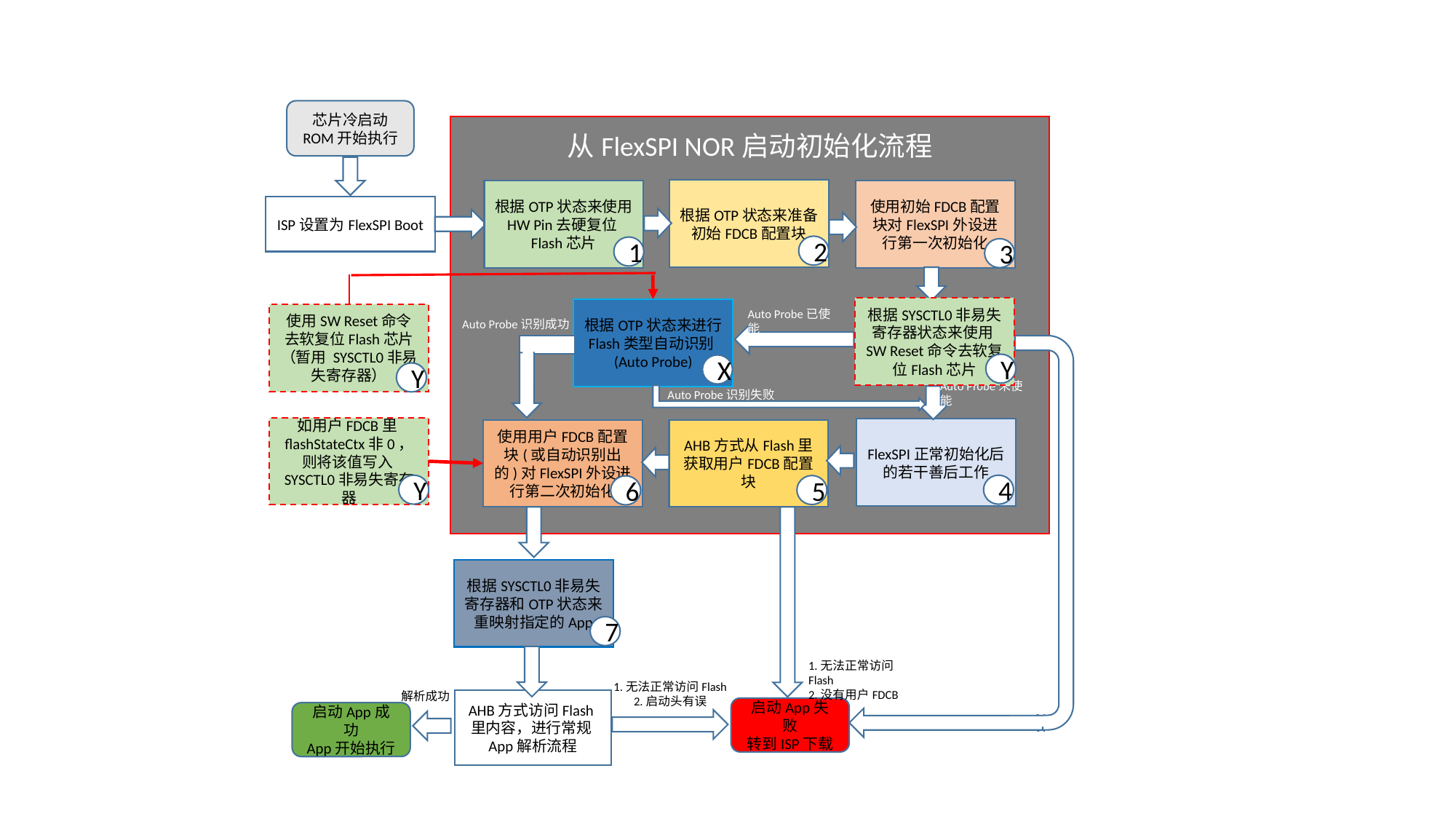

芯片冷启动
ROM开始执行

从FlexSPI NOR启动初始化流程

根据OTP状态来准备初始FDCB配置块
使用初始FDCB配置块对FlexSPI外设进行第一次初始化
根据OTP状态来使用HW Pin去硬复位Flash芯片
ISP设置为FlexSPI Boot

2
1
3

根据SYSCTL0非易失寄存器状态来使用SW Reset命令去软复位Flash芯片
根据OTP状态来进行Flash类型自动识别(Auto Probe)
使用SW Reset命令去软复位Flash芯片（暂用 SYSCTL0非易失寄存器）
Auto Probe已使能
Auto Probe识别成功

Y
X

Y
Auto Probe未使能
Auto Probe识别失败

如用户FDCB里flashStateCtx非0，则将该值写入SYSCTL0非易失寄存器
FlexSPI正常初始化后的若干善后工作
使用用户FDCB配置块(或自动识别出的)对FlexSPI外设进行第二次初始化
AHB方式从Flash里获取用户FDCB配置块

4
Y
5
6

根据SYSCTL0非易失寄存器和OTP状态来重映射指定的App
7

1.无法正常访问Flash
2.没有用户FDCB

1.无法正常访问Flash
2.启动头有误
解析成功
AHB方式访问Flash里内容，进行常规App解析流程

启动App失败
转到ISP下载
启动App成功
App开始执行